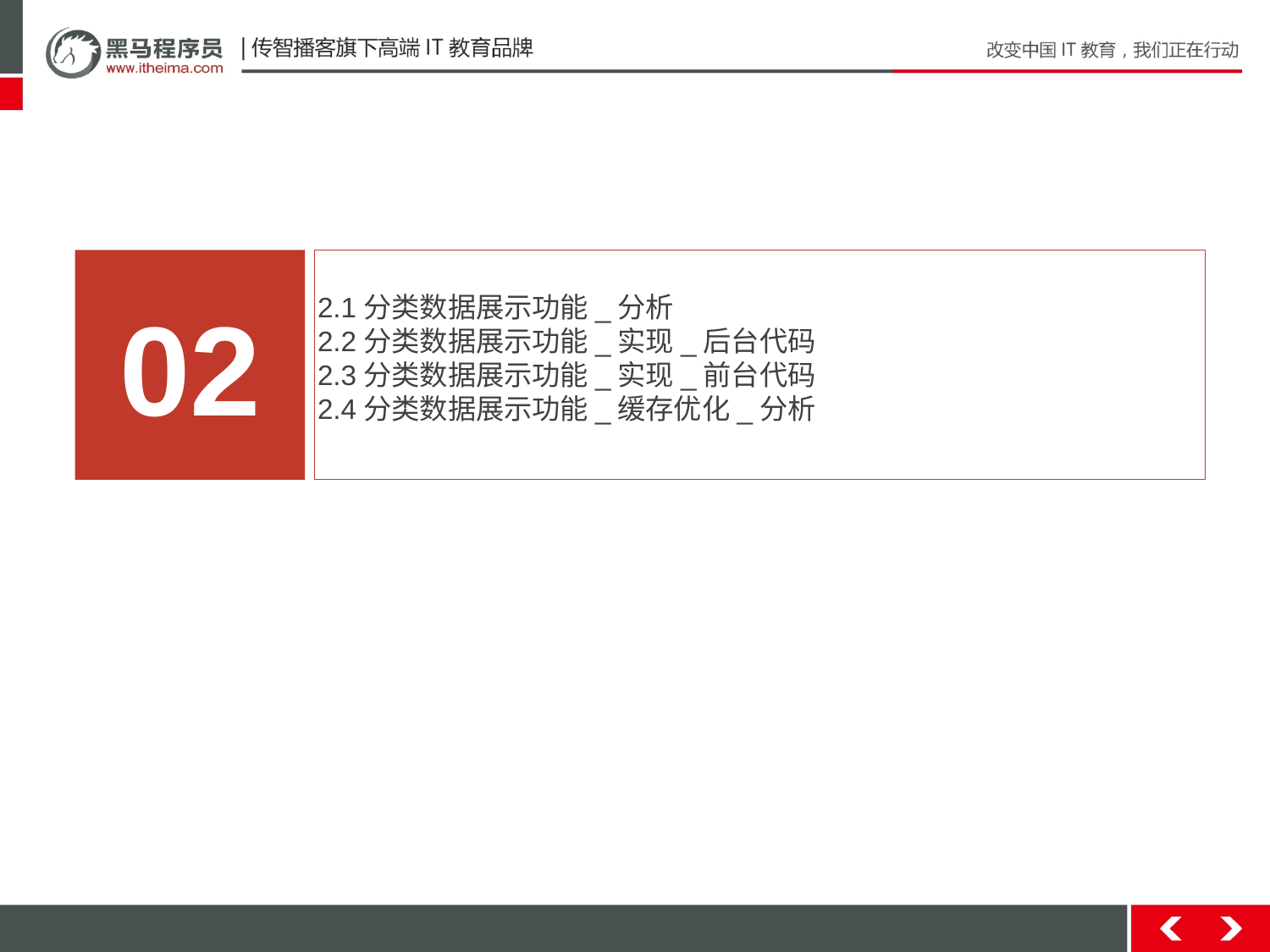

02

2.1分类数据展示功能_分析
2.2分类数据展示功能_实现_后台代码
2.3分类数据展示功能_实现_前台代码
2.4分类数据展示功能_缓存优化_分析